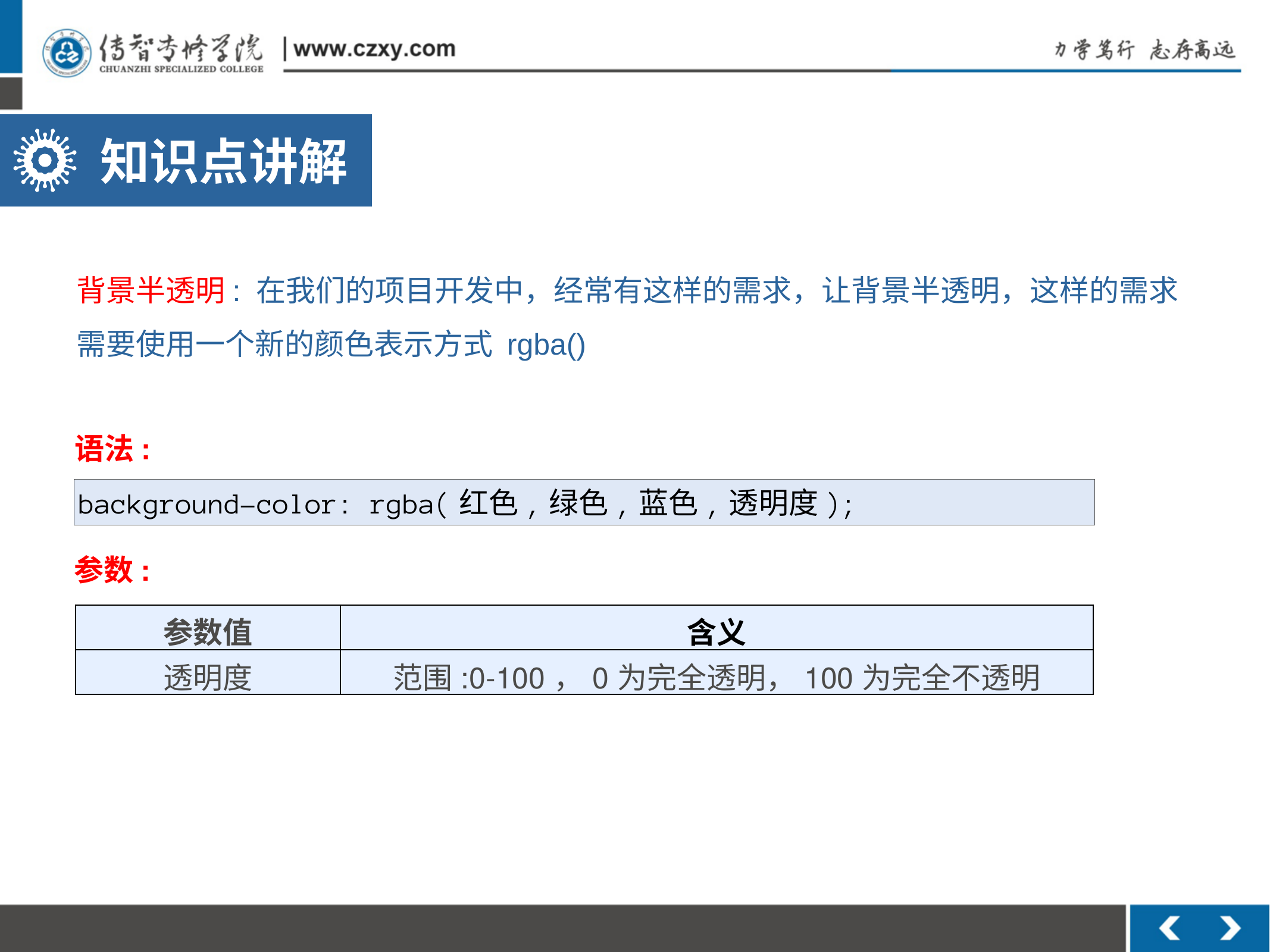

知识点讲解
背景半透明: 在我们的项目开发中，经常有这样的需求，让背景半透明，这样的需求
需要使用一个新的颜色表示方式 rgba()
语法:
background-color: rgba(红色,绿色,蓝色,透明度);
参数:
| 参数值 | 含义 |
| --- | --- |
| 透明度 | 范围:0-100，0为完全透明，100为完全不透明 |